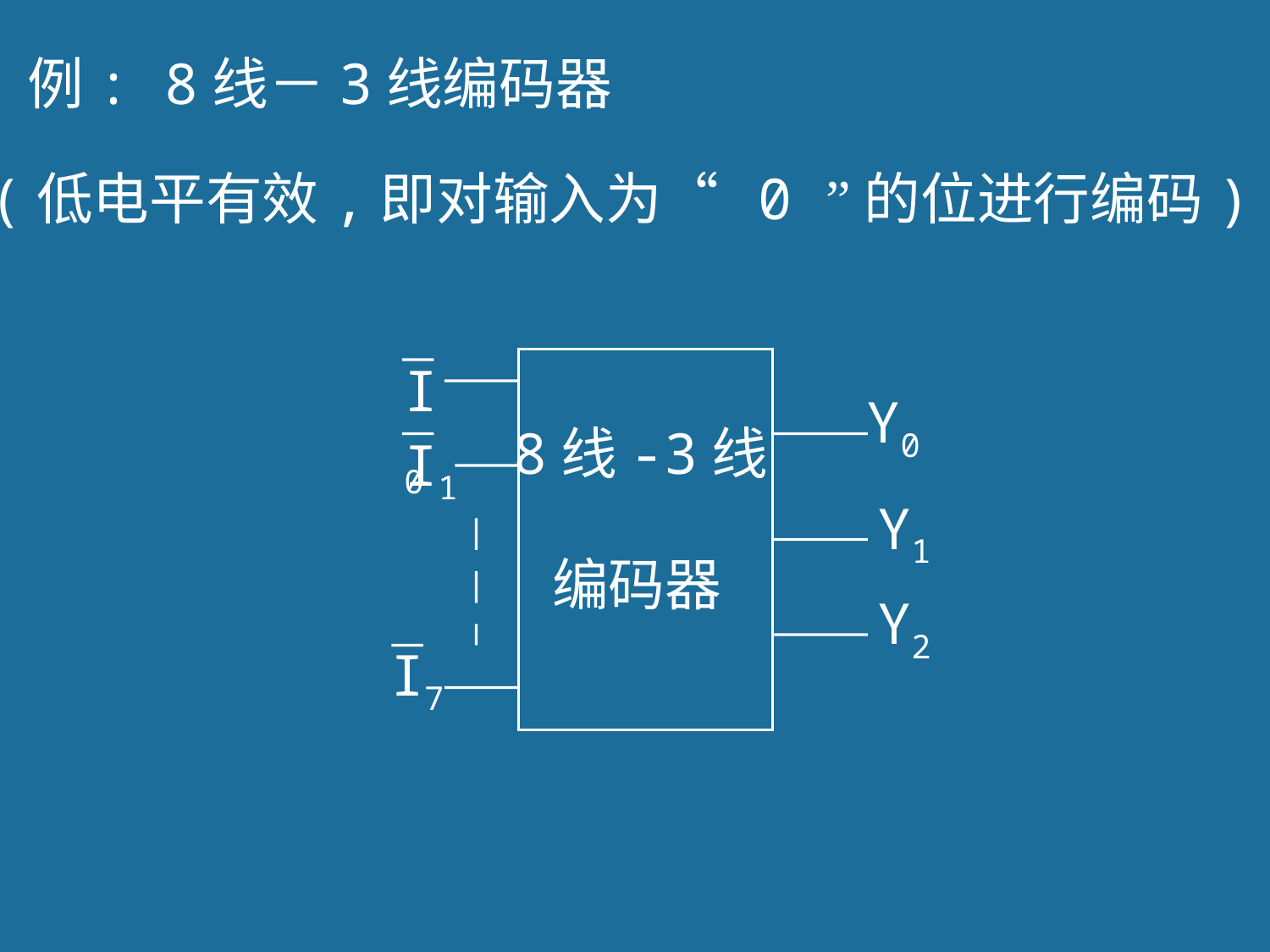

例: 8线－3线编码器
(低电平有效,即对输入为“  0 ”的位进行编码)
I0

Y0
8线-3线
I1

Y1

编码器

Y2

I7

88